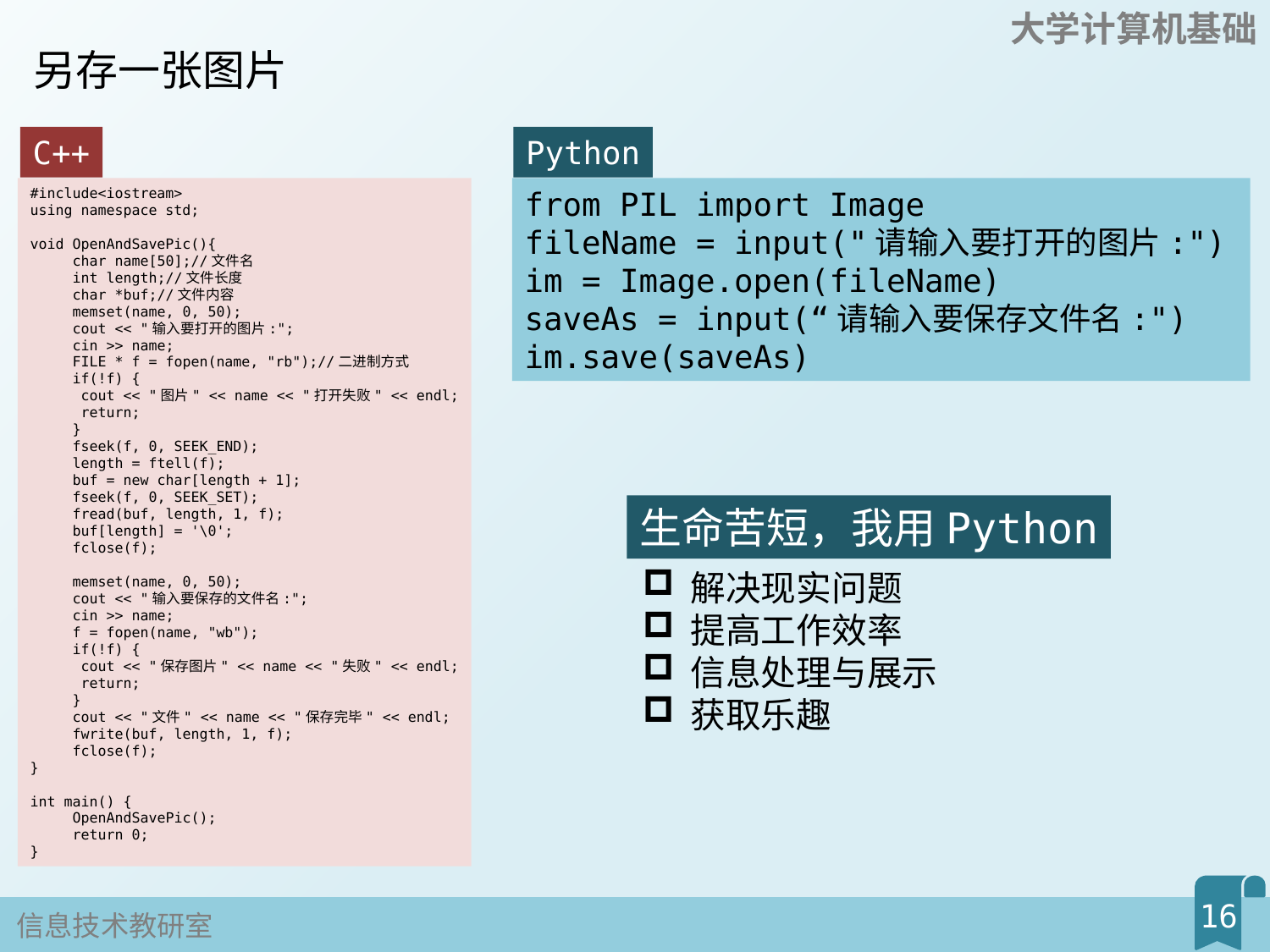

另存一张图片
C++
Python
#include<iostream>
using namespace std;

void OpenAndSavePic(){
     char name[50];//文件名
     int length;//文件长度
     char *buf;//文件内容
     memset(name, 0, 50);
     cout << "输入要打开的图片:";
     cin >> name;
     FILE * f = fopen(name, "rb");//二进制方式
     if(!f) {
      cout << "图片" << name << "打开失败" << endl;
      return;
     }
     fseek(f, 0, SEEK_END);
     length = ftell(f);
     buf = new char[length + 1];
     fseek(f, 0, SEEK_SET);
     fread(buf, length, 1, f);
     buf[length] = '\0';
     fclose(f);

     memset(name, 0, 50);
     cout << "输入要保存的文件名:";
     cin >> name;
     f = fopen(name, "wb");
     if(!f) {
      cout << "保存图片" << name << "失败" << endl;
      return;
     }
     cout << "文件" << name << "保存完毕" << endl;
     fwrite(buf, length, 1, f);
     fclose(f);
}

int main() {
     OpenAndSavePic();
     return 0;
}
from PIL import Image
fileName = input("请输入要打开的图片:")
im = Image.open(fileName)
saveAs = input(“请输入要保存文件名:")
im.save(saveAs)
生命苦短，我用Python
解决现实问题
提高工作效率
信息处理与展示
获取乐趣
16